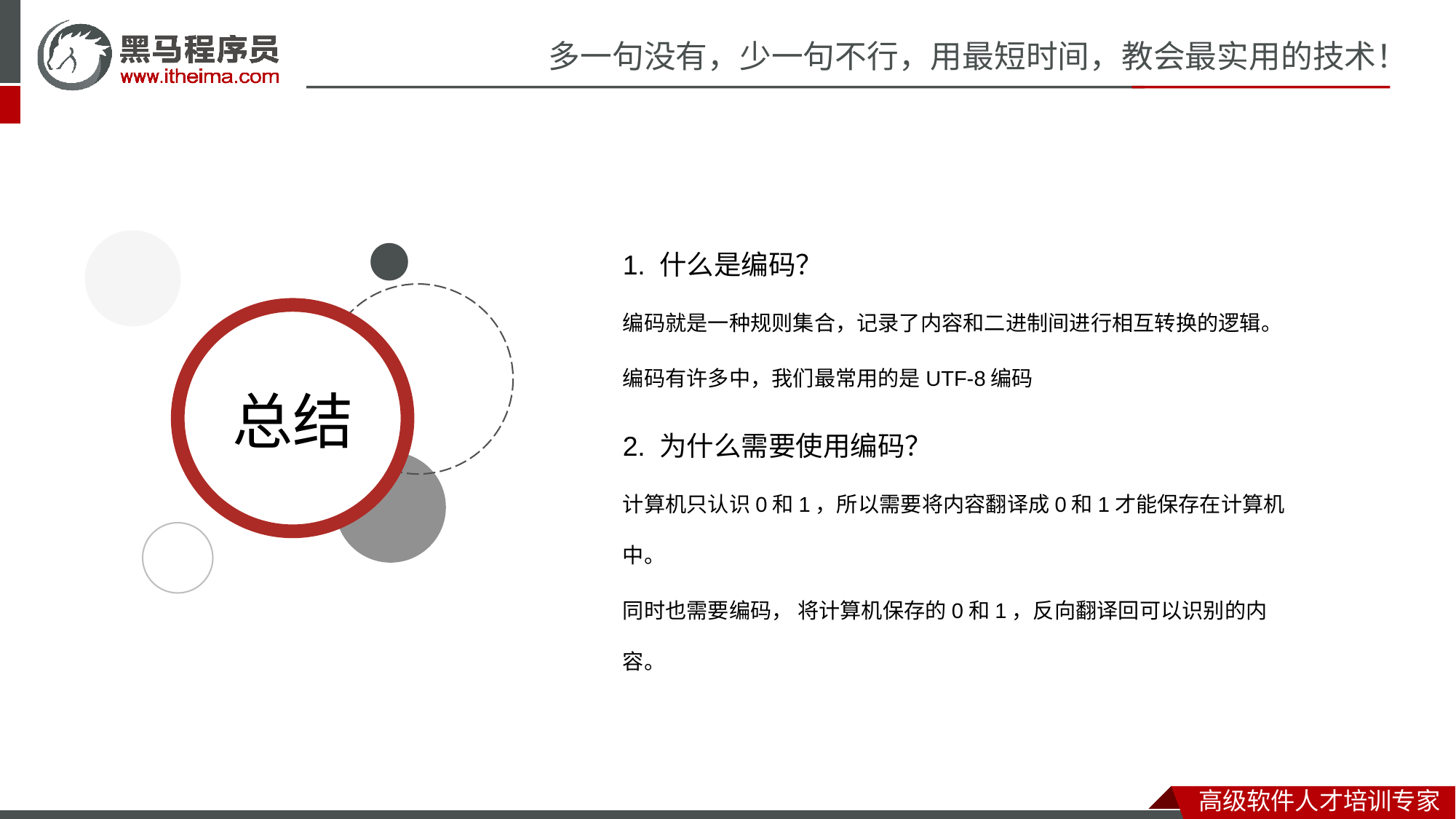

1. 什么是编码？
编码就是一种规则集合，记录了内容和二进制间进行相互转换的逻辑。
编码有许多中，我们最常用的是UTF-8编码
2. 为什么需要使用编码？
计算机只认识0和1，所以需要将内容翻译成0和1才能保存在计算机中。
同时也需要编码， 将计算机保存的0和1，反向翻译回可以识别的内容。